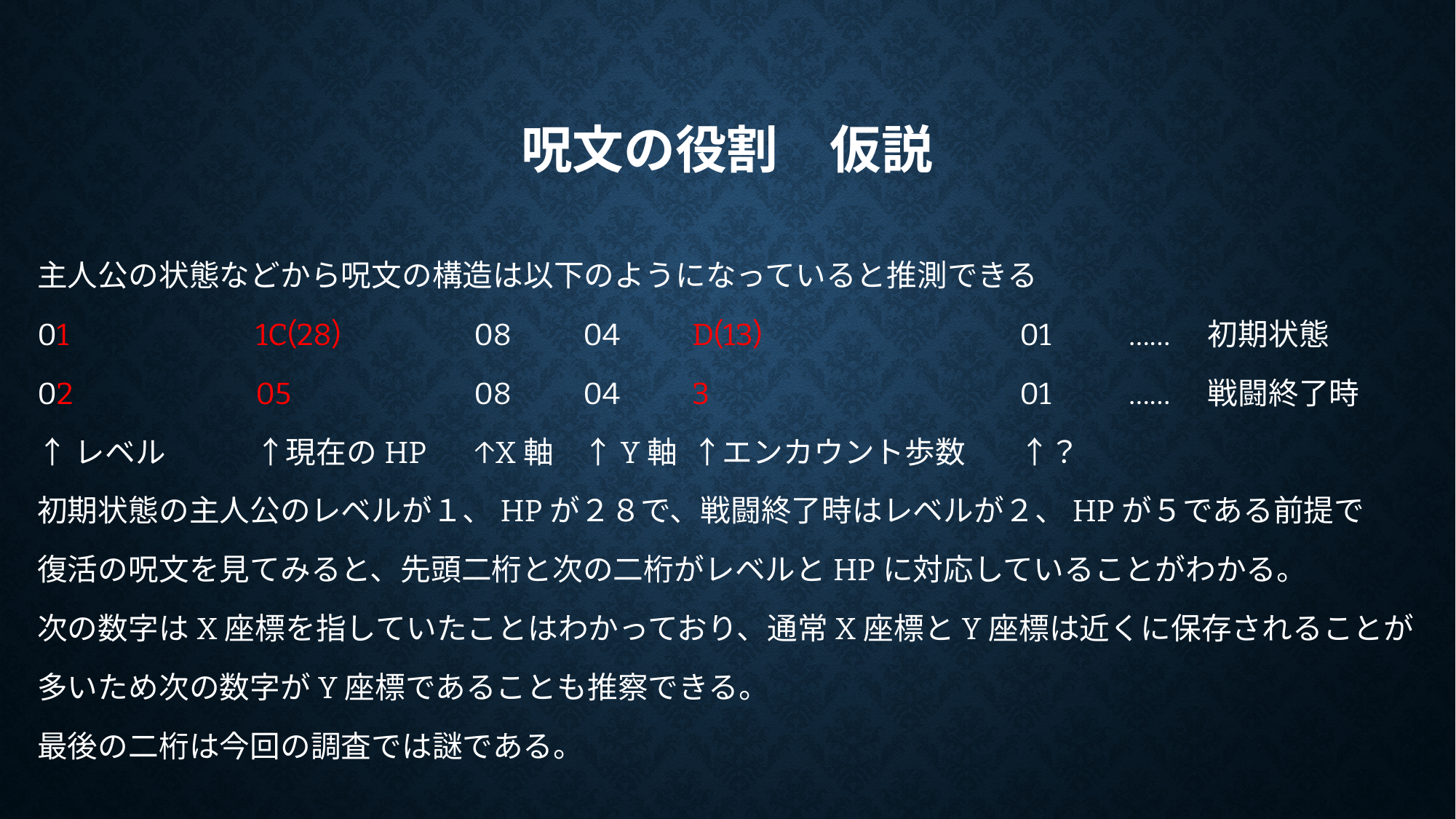

# 呪文の役割　仮説
主人公の状態などから呪文の構造は以下のようになっていると推測できる
01		1C(28)		08	04	D(13)			01	……　初期状態
02		05		08	04	3			01	……　戦闘終了時
↑レベル	↑現在のHP	↑X軸	↑Y軸	↑エンカウント歩数	↑？
初期状態の主人公のレベルが１、HPが２８で、戦闘終了時はレベルが２、HPが５である前提で
復活の呪文を見てみると、先頭二桁と次の二桁がレベルとHPに対応していることがわかる。
次の数字はX座標を指していたことはわかっており、通常X座標とY座標は近くに保存されることが
多いため次の数字がY座標であることも推察できる。
最後の二桁は今回の調査では謎である。